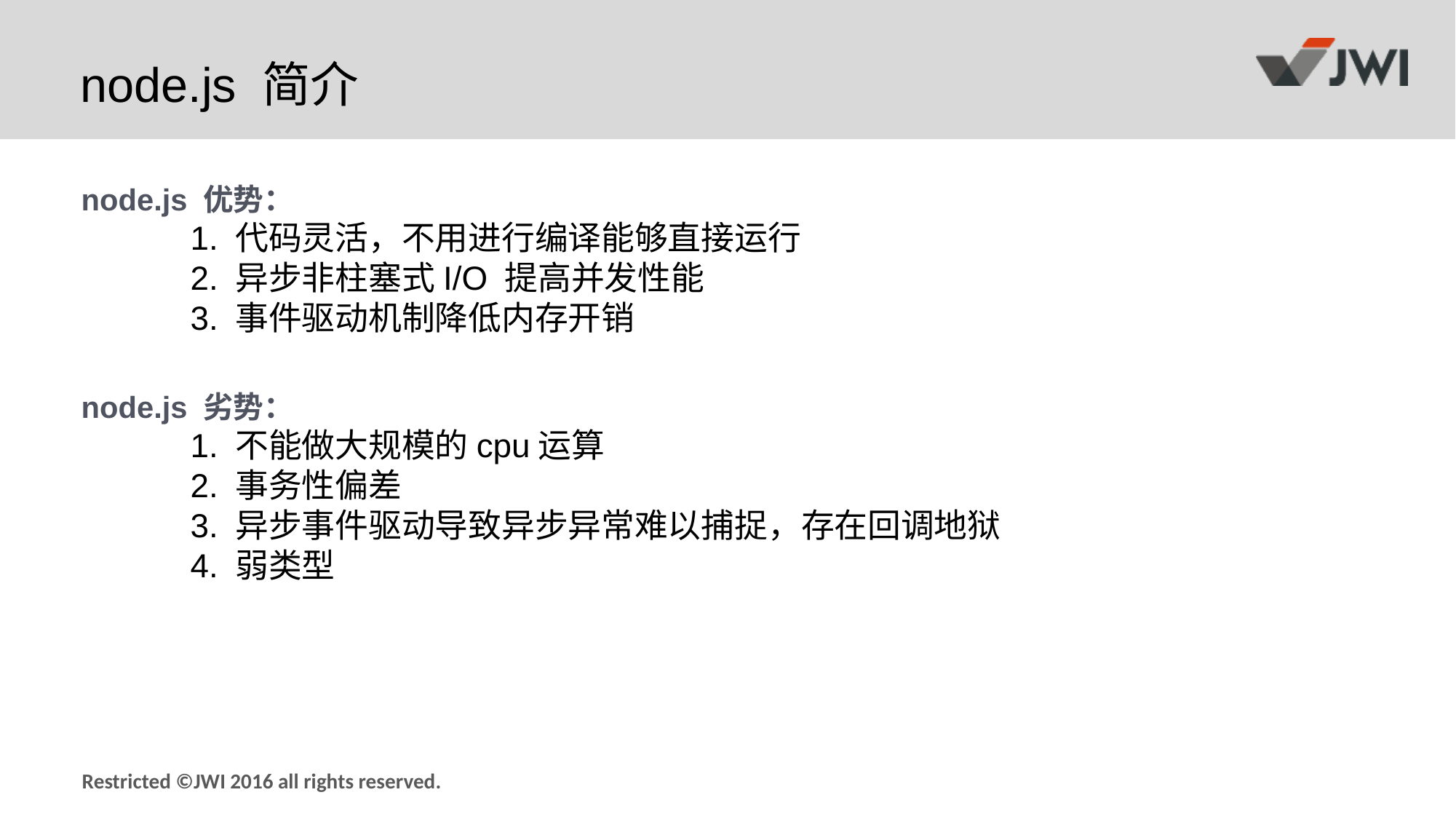

node.js 简介
node.js 优势：
	1. 代码灵活，不用进行编译能够直接运行
	2. 异步非柱塞式I/O 提高并发性能
	3. 事件驱动机制降低内存开销

node.js 劣势：
	1. 不能做大规模的cpu运算
	2. 事务性偏差
	3. 异步事件驱动导致异步异常难以捕捉，存在回调地狱
	4. 弱类型